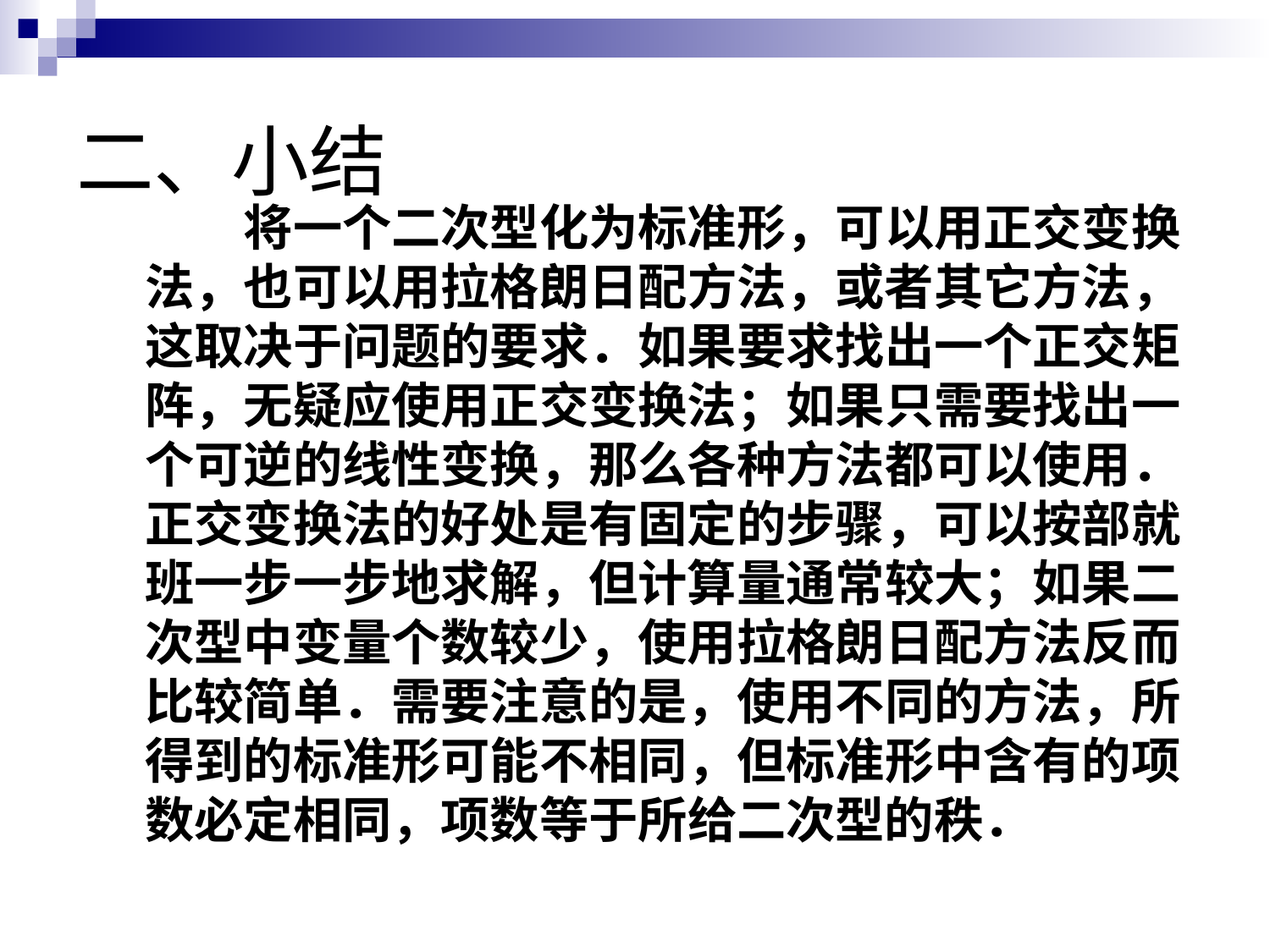

# 二、小结
　　将一个二次型化为标准形，可以用正交变换
法，也可以用拉格朗日配方法，或者其它方法，
这取决于问题的要求．如果要求找出一个正交矩
阵，无疑应使用正交变换法；如果只需要找出一
个可逆的线性变换，那么各种方法都可以使用．
正交变换法的好处是有固定的步骤，可以按部就
班一步一步地求解，但计算量通常较大；如果二
次型中变量个数较少，使用拉格朗日配方法反而
比较简单．需要注意的是，使用不同的方法，所
得到的标准形可能不相同，但标准形中含有的项
数必定相同，项数等于所给二次型的秩．